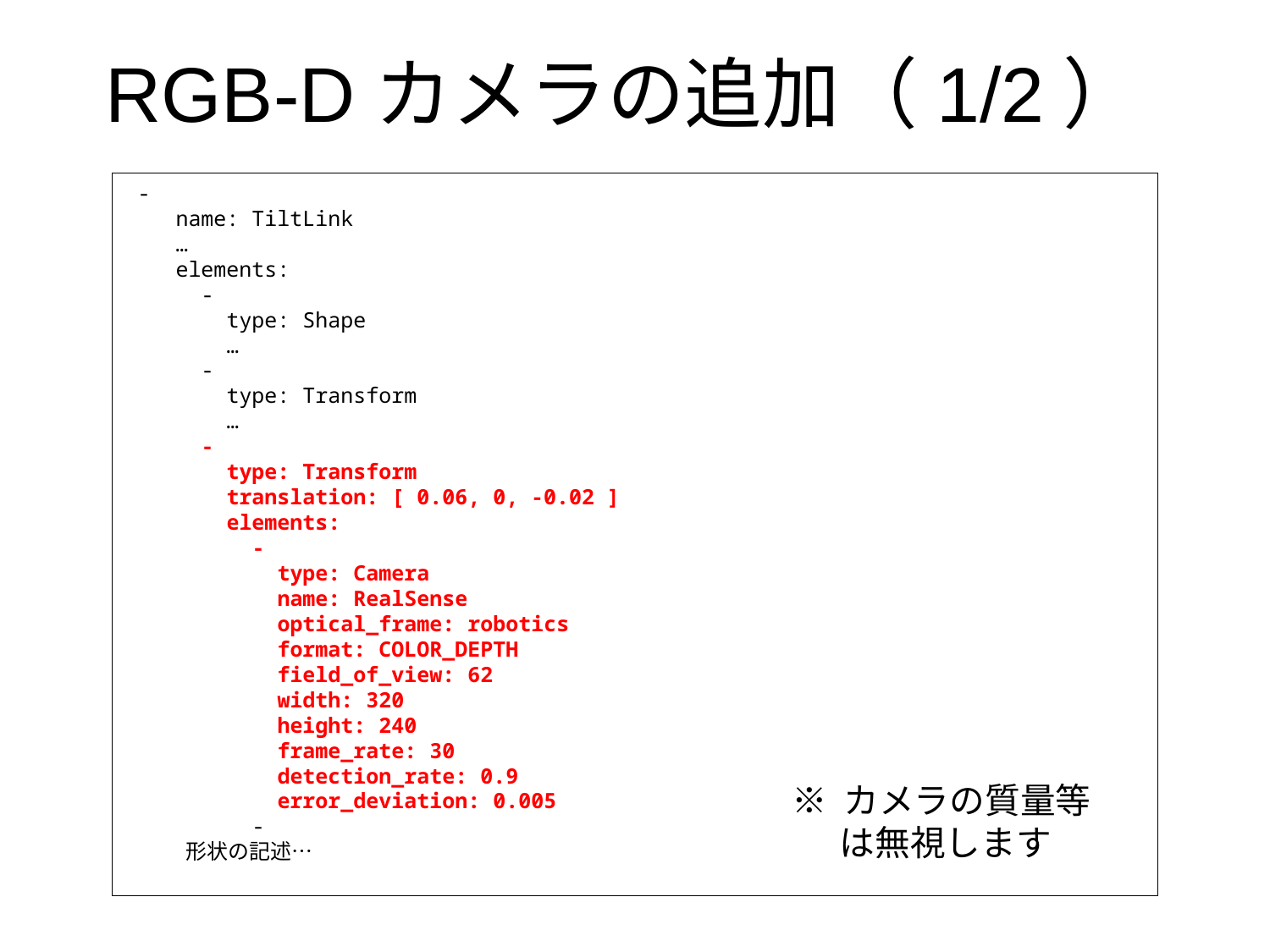

# RGB-Dカメラの追加（1/2）
 -
    name: TiltLink
    …
    elements:
      -
        type: Shape
        …
      -
        type: Transform
        …
      -
        type: Transform
        translation: [ 0.06, 0, -0.02 ]
        elements:
          -
            type: Camera
            name: RealSense
            optical_frame: robotics
            format: COLOR_DEPTH
            field_of_view: 62
            width: 320
            height: 240
            frame_rate: 30
            detection_rate: 0.9
            error_deviation: 0.005
          -
            形状の記述…

※ カメラの質量等
     は無視します